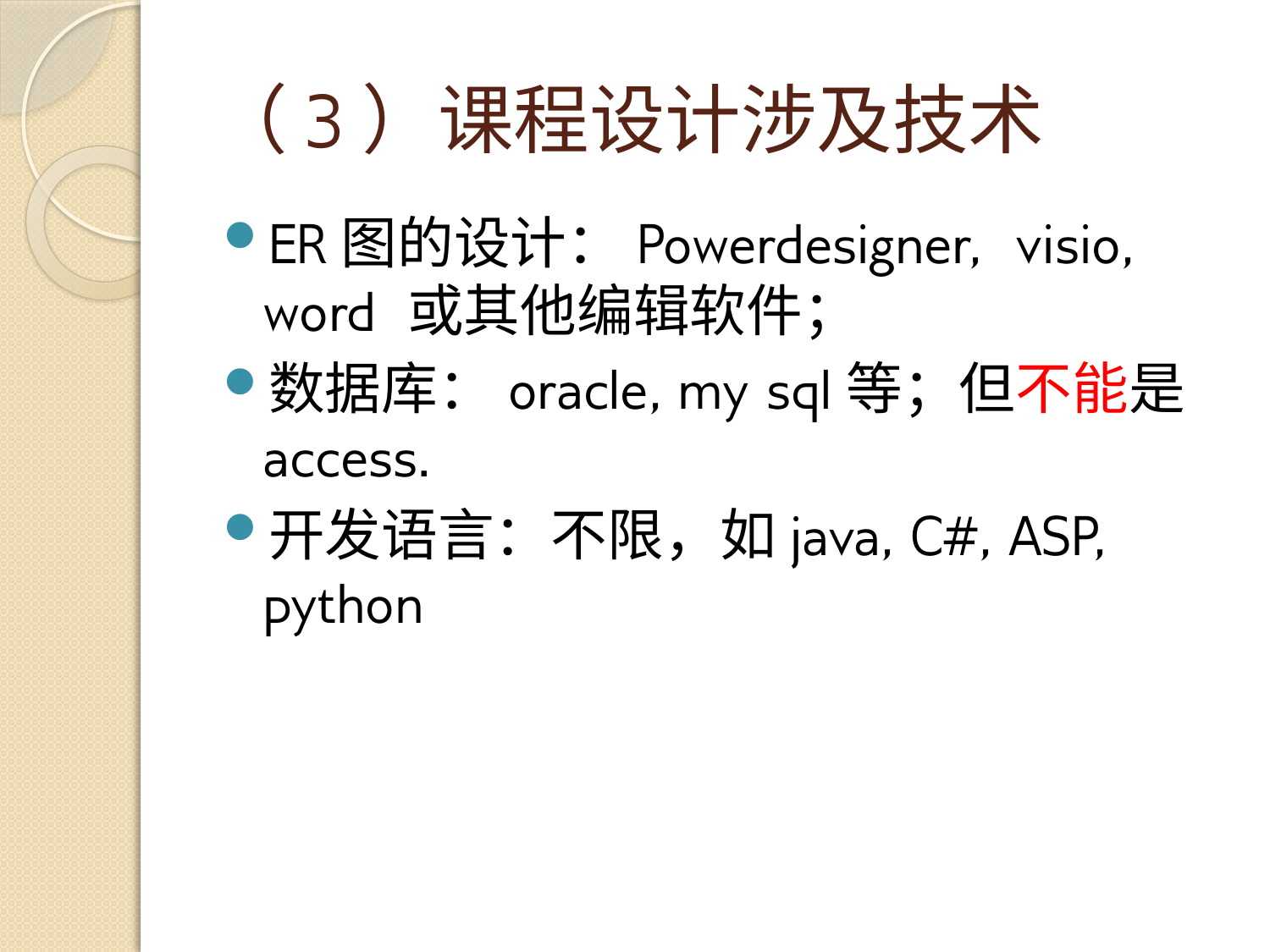

# （3）课程设计涉及技术
ER图的设计：Powerdesigner,  visio,  word 或其他编辑软件；
数据库：oracle, my sql等；但不能是access.
开发语言：不限，如java, C#, ASP, python